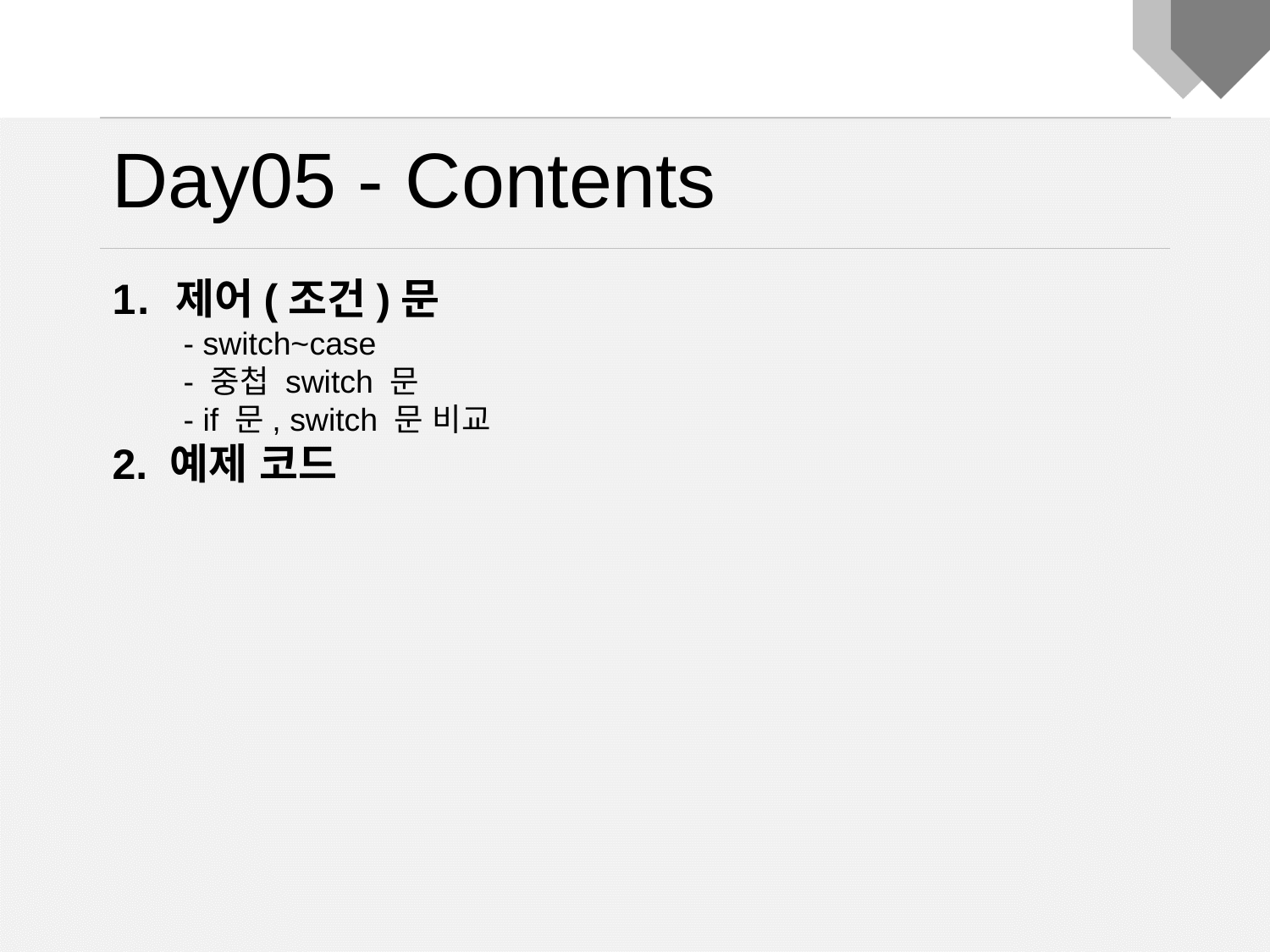

Day05 - Contents
제어(조건)문
        - switch~case
        - 중첩 switch 문
        - if 문, switch 문 비교
2. 예제 코드